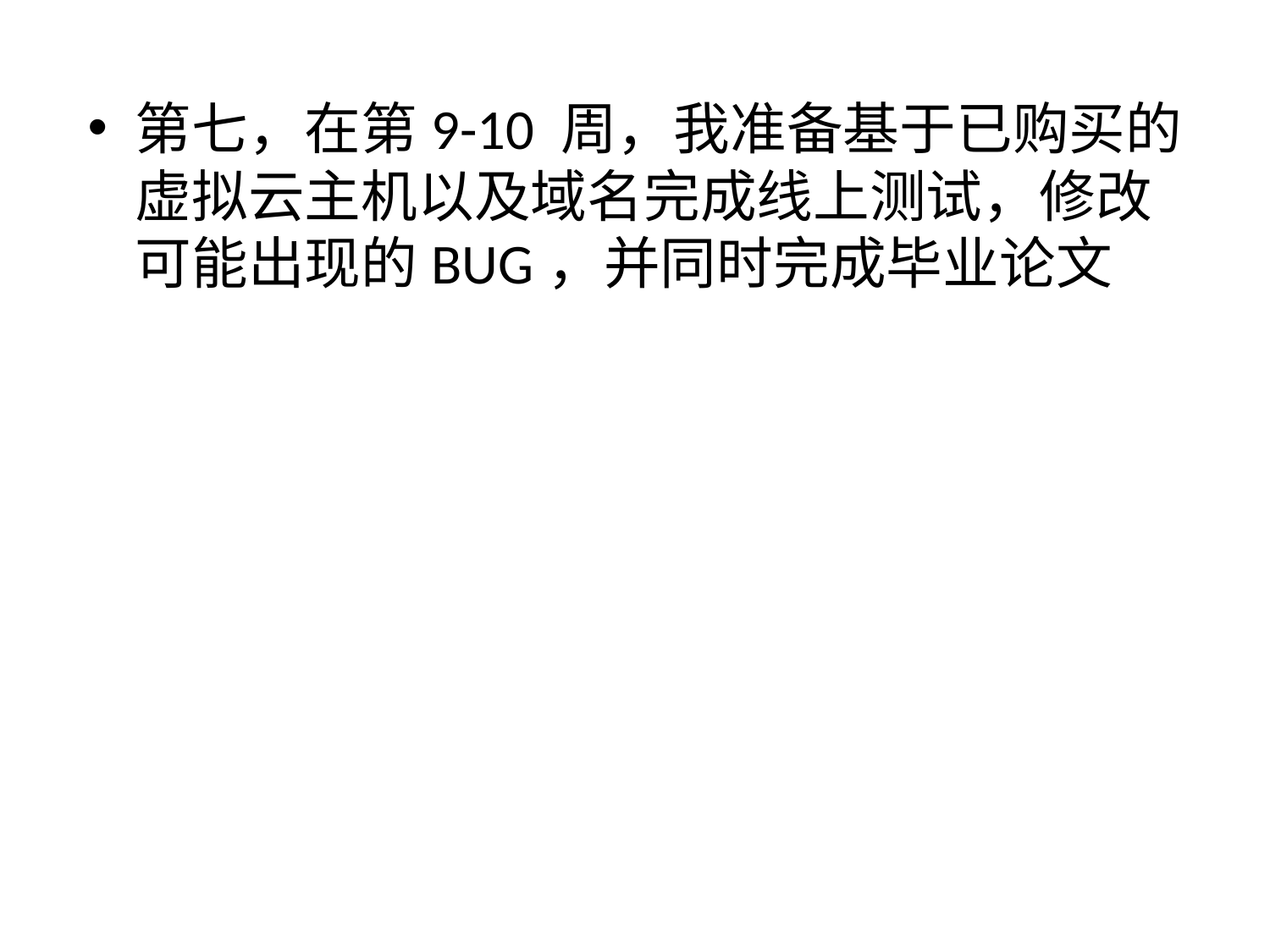

第七，在第9-10 周，我准备基于已购买的虚拟云主机以及域名完成线上测试，修改可能出现的BUG，并同时完成毕业论文